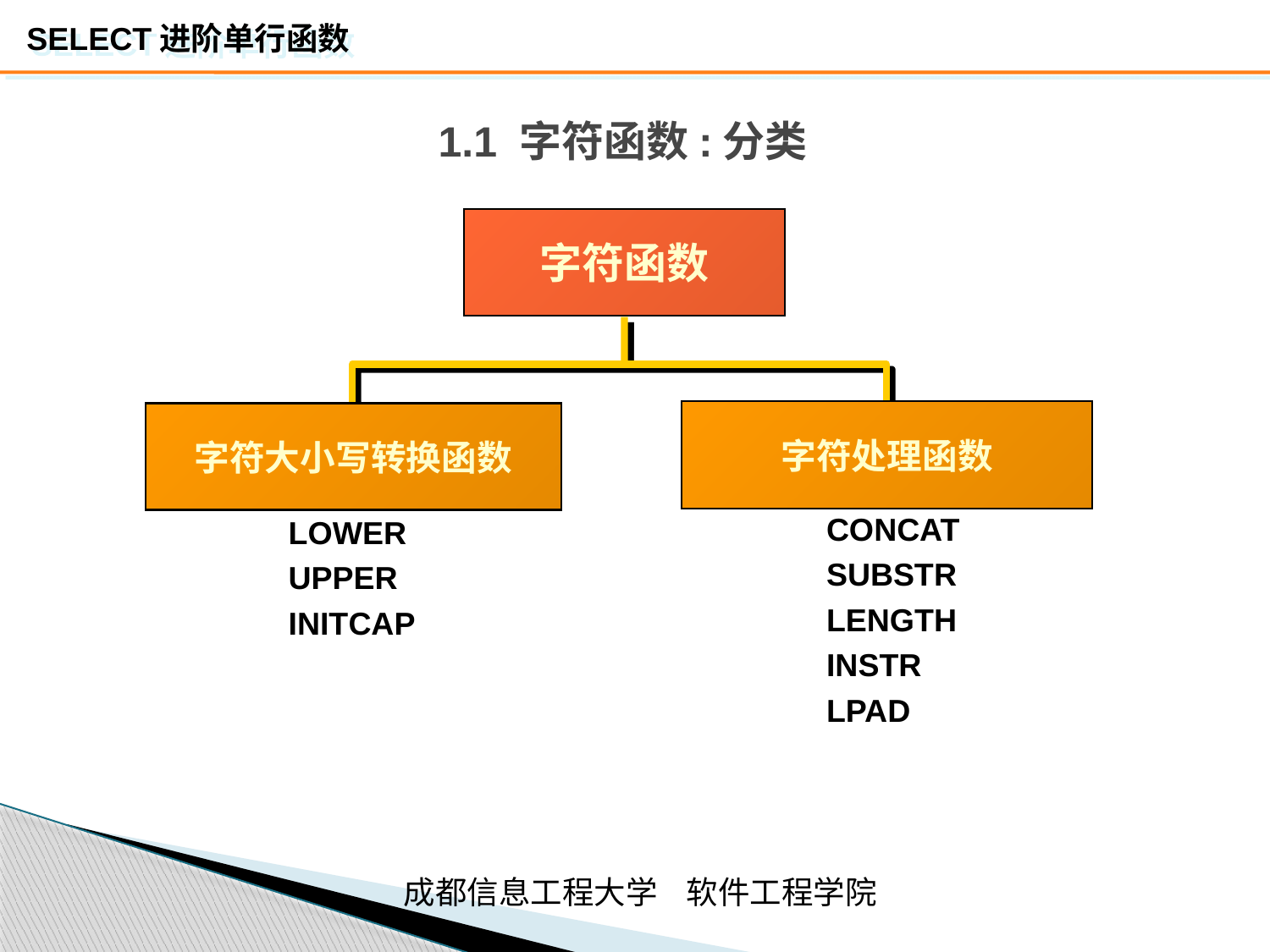

# 1.1 字符函数:分类
字符函数

字符处理函数
字符大小写转换函数
CONCAT
SUBSTR
LENGTH
INSTR
LPAD
LOWER
UPPER
INITCAP